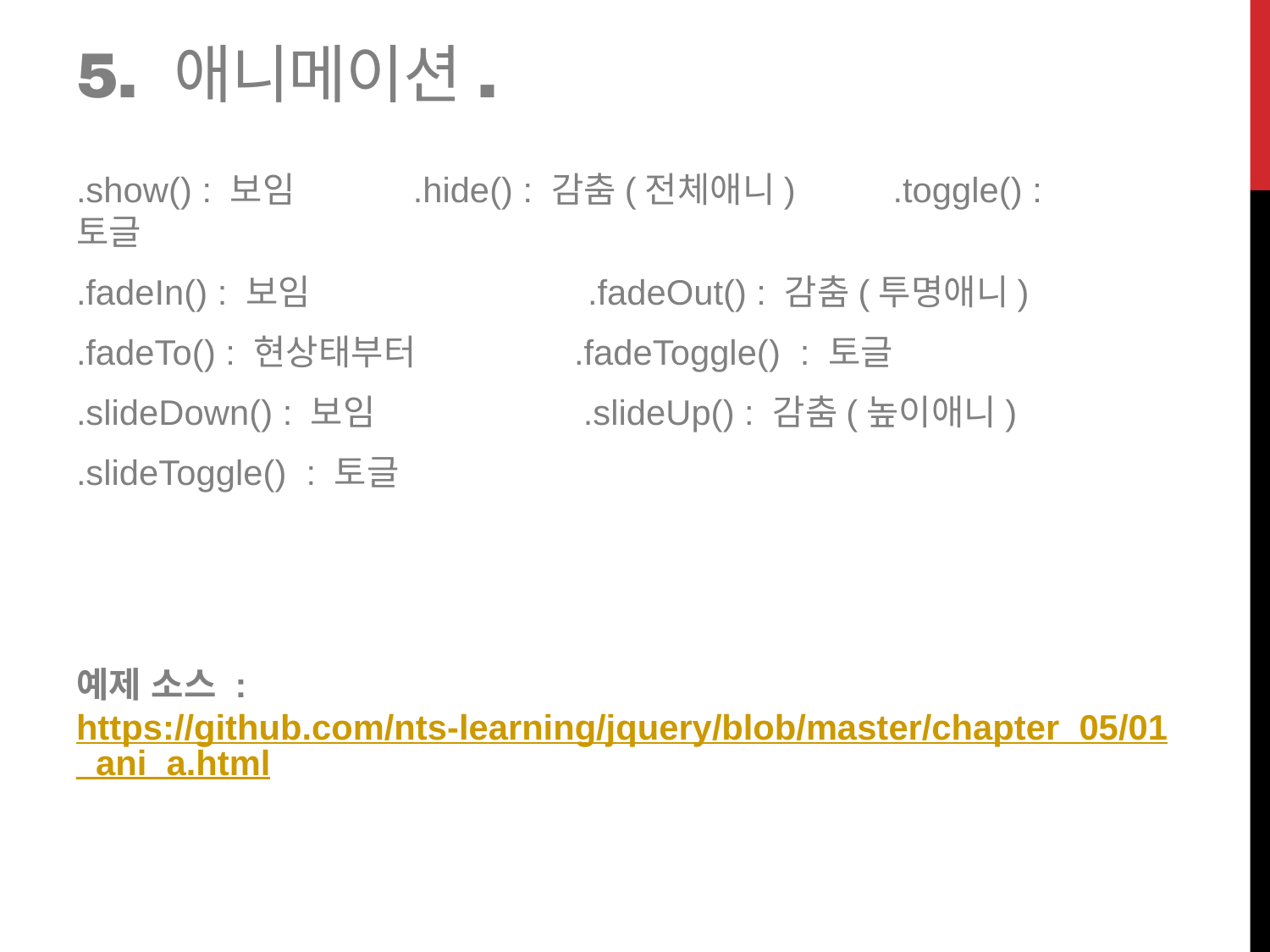

# 5. 애니메이션.
.show() : 보임           .hide() : 감춤(전체애니)          .toggle() : 토글
.fadeIn() : 보임                           .fadeOut() : 감춤(투명애니)
.fadeTo() : 현상태부터               .fadeToggle()  : 토글
.slideDown() : 보임                    .slideUp() : 감춤(높이애니)
.slideToggle()  : 토글
예제 소스 : https://github.com/nts-learning/jquery/blob/master/chapter_05/01_ani_a.html